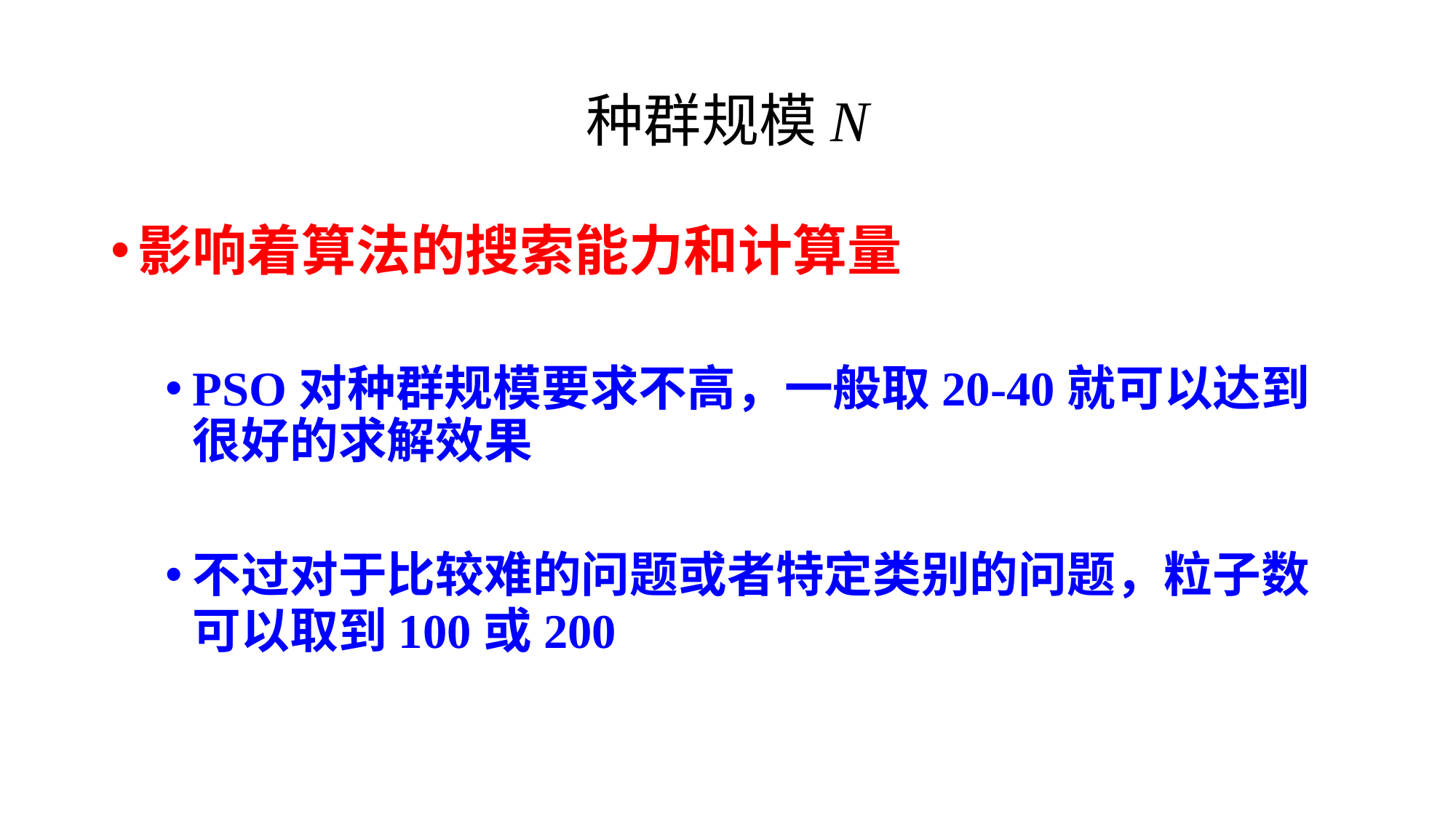

# 种群规模N
影响着算法的搜索能力和计算量

PSO对种群规模要求不高，一般取20-40就可以达到很好的求解效果

不过对于比较难的问题或者特定类别的问题，粒子数可以取到100或200